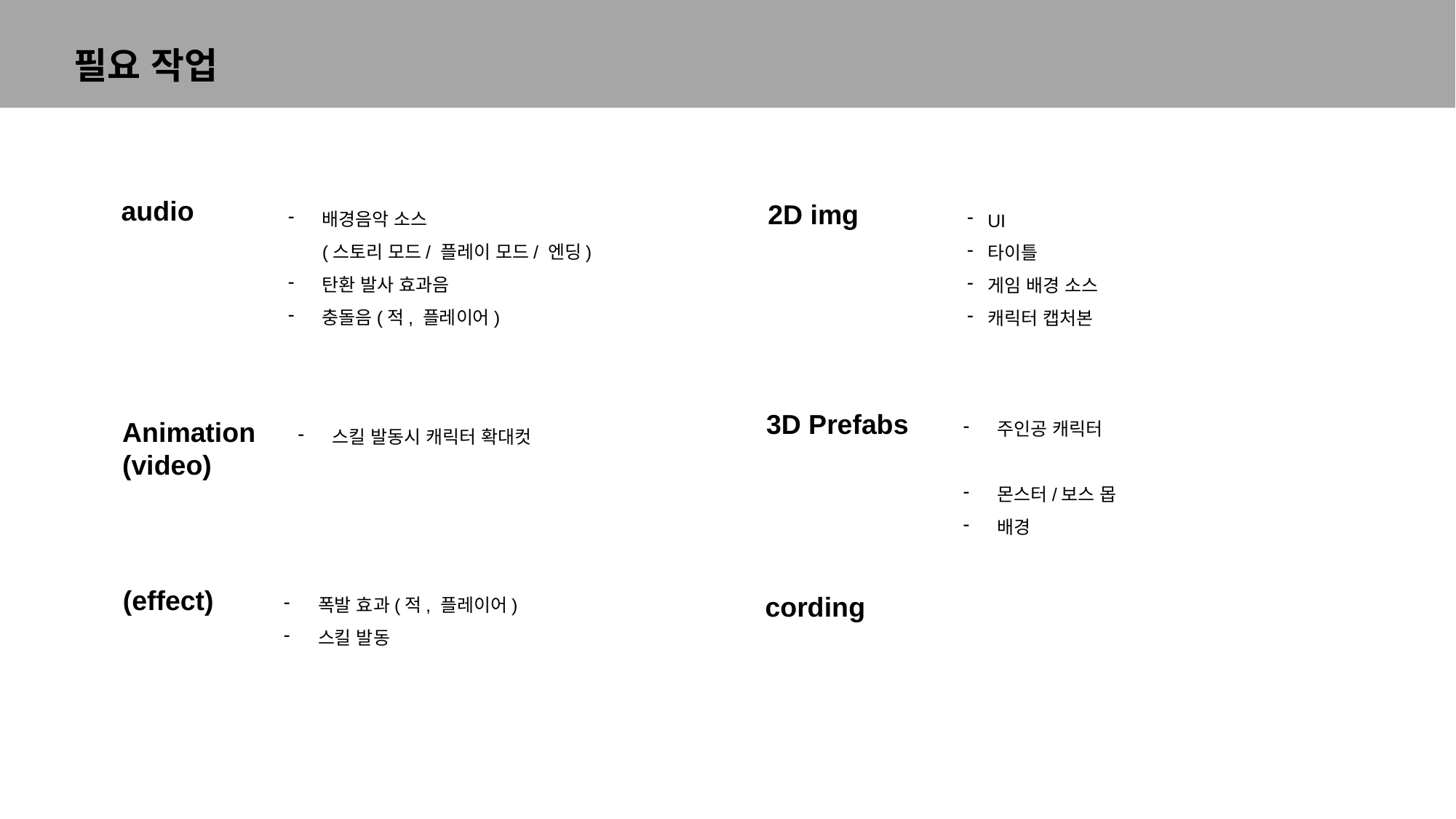

필요 작업
audio
2D img
배경음악 소스
(스토리 모드/ 플레이 모드/ 엔딩)
탄환 발사 효과음
충돌음(적, 플레이어)
UI
타이틀
게임 배경 소스
캐릭터 캡처본
3D Prefabs
주인공 캐릭터

몬스터/보스 몹
배경

Animation
(video)
스킬 발동시 캐릭터 확대컷

(effect)
폭발 효과(적, 플레이어)
스킬 발동
cording